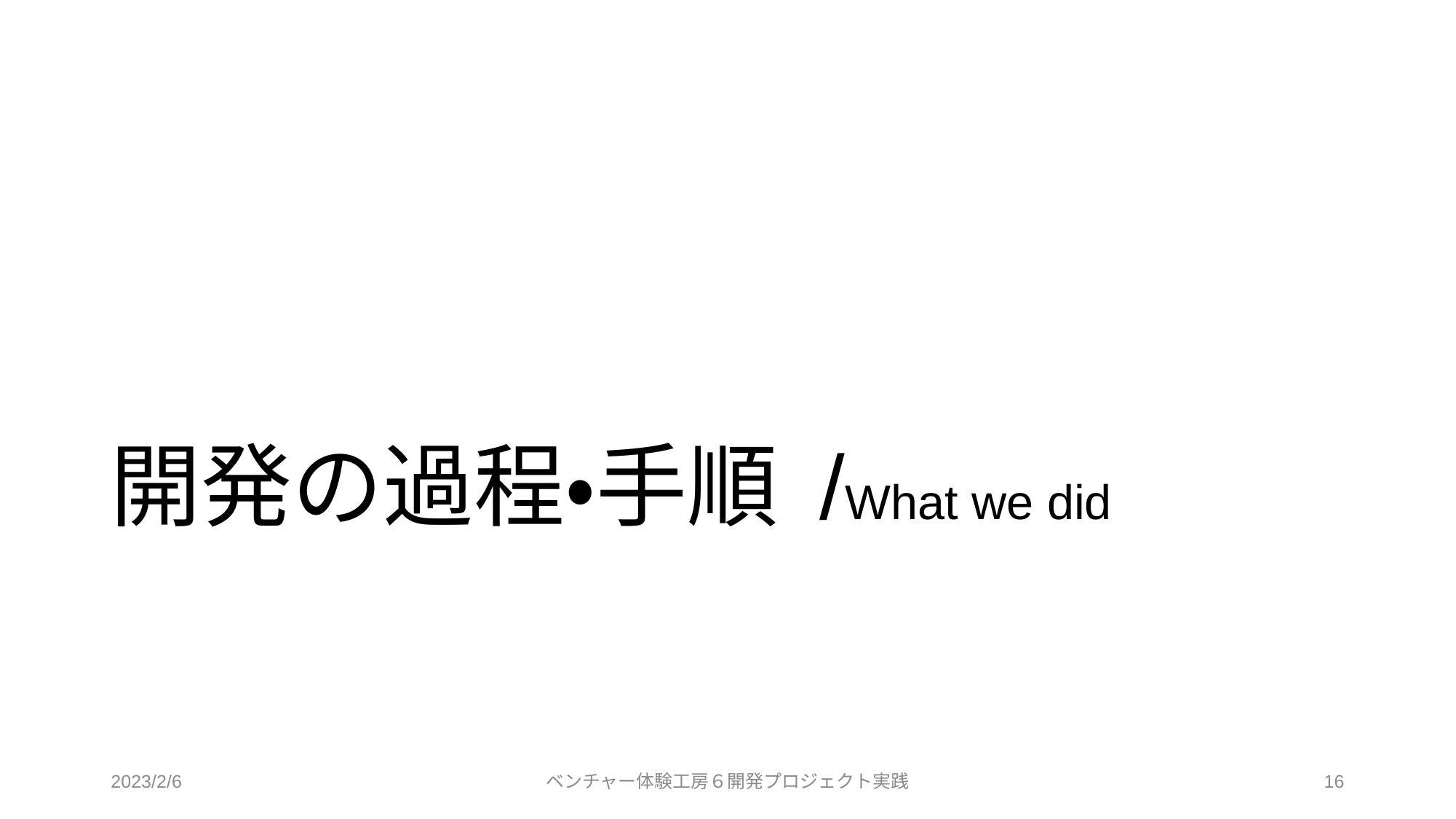

# 開発の過程・手順 /What we did
2023/2/6
ベンチャー体験工房６開発プロジェクト実践
16